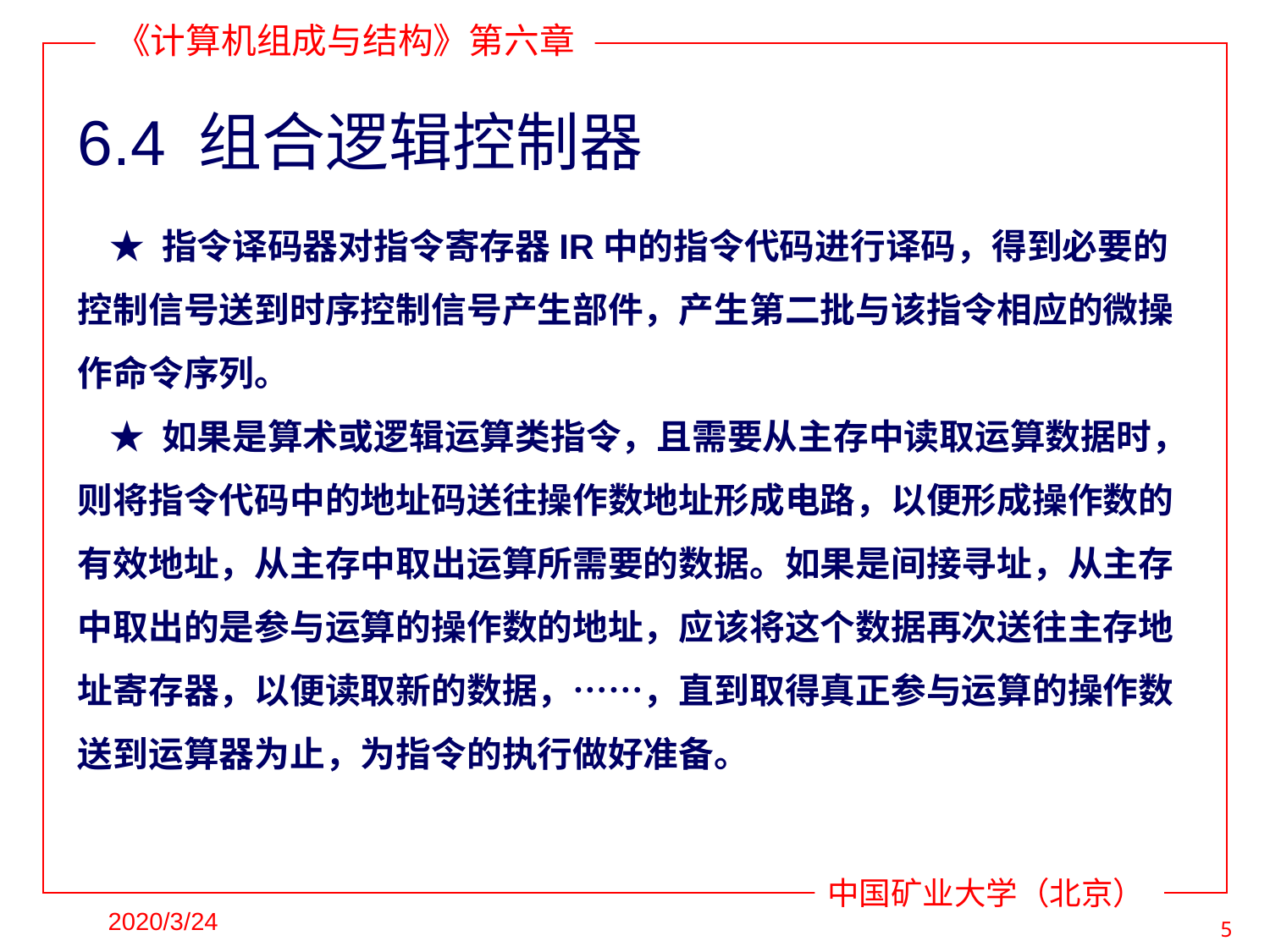

# 6.4 组合逻辑控制器
    ★ 指令译码器对指令寄存器IR中的指令代码进行译码，得到必要的控制信号送到时序控制信号产生部件，产生第二批与该指令相应的微操作命令序列。
    ★ 如果是算术或逻辑运算类指令，且需要从主存中读取运算数据时，则将指令代码中的地址码送往操作数地址形成电路，以便形成操作数的有效地址，从主存中取出运算所需要的数据。如果是间接寻址，从主存中取出的是参与运算的操作数的地址，应该将这个数据再次送往主存地址寄存器，以便读取新的数据，……，直到取得真正参与运算的操作数送到运算器为止，为指令的执行做好准备。
2020/3/24